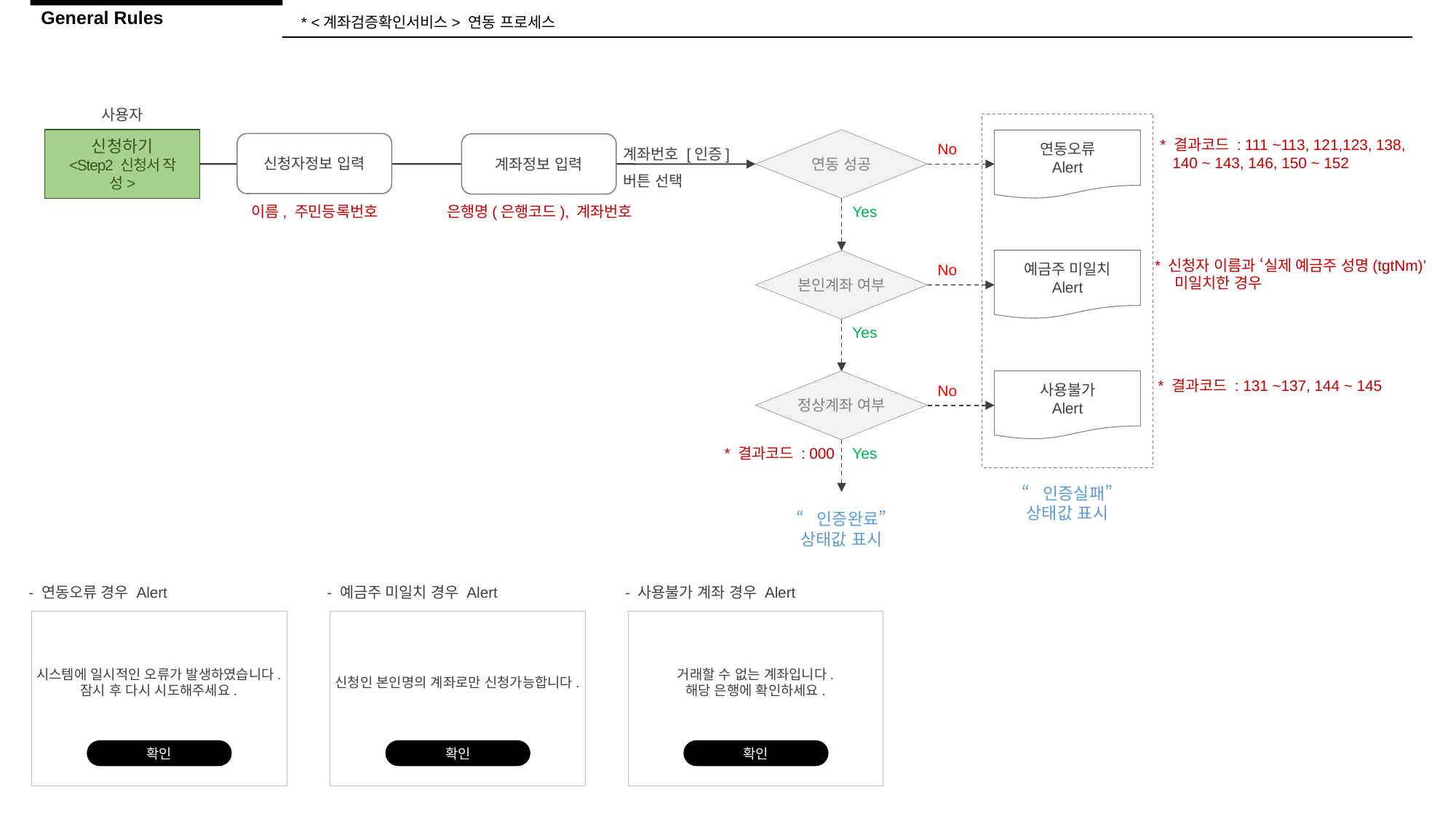

General Rules
* <계좌검증확인서비스> 연동 프로세스
사용자

신청하기
<Step2 신청서 작성>
연동 성공
* 결과코드 : 111 ~113, 121,123, 138,
   140 ~ 143, 146, 150 ~ 152
계좌번호 [인증]
버튼 선택
연동오류
Alert
신청자정보 입력
계좌정보 입력
No
이름, 주민등록번호
은행명(은행코드), 계좌번호
Yes
예금주 미일치
Alert
* 신청자 이름과 ‘실제 예금주 성명(tgtNm)’
    미일치한 경우
본인계좌 여부
No
Yes
사용불가
Alert
* 결과코드 : 131 ~137, 144 ~ 145
정상계좌 여부
No
* 결과코드 : 000
Yes
“인증실패”
상태값 표시
“인증완료”
상태값 표시
- 연동오류 경우 Alert
- 예금주 미일치 경우 Alert
- 사용불가 계좌 경우 Alert
시스템에 일시적인 오류가 발생하였습니다.
잠시 후 다시 시도해주세요.

확인
신청인 본인명의 계좌로만 신청가능합니다.

확인
거래할 수 없는 계좌입니다.
해당 은행에 확인하세요.

확인